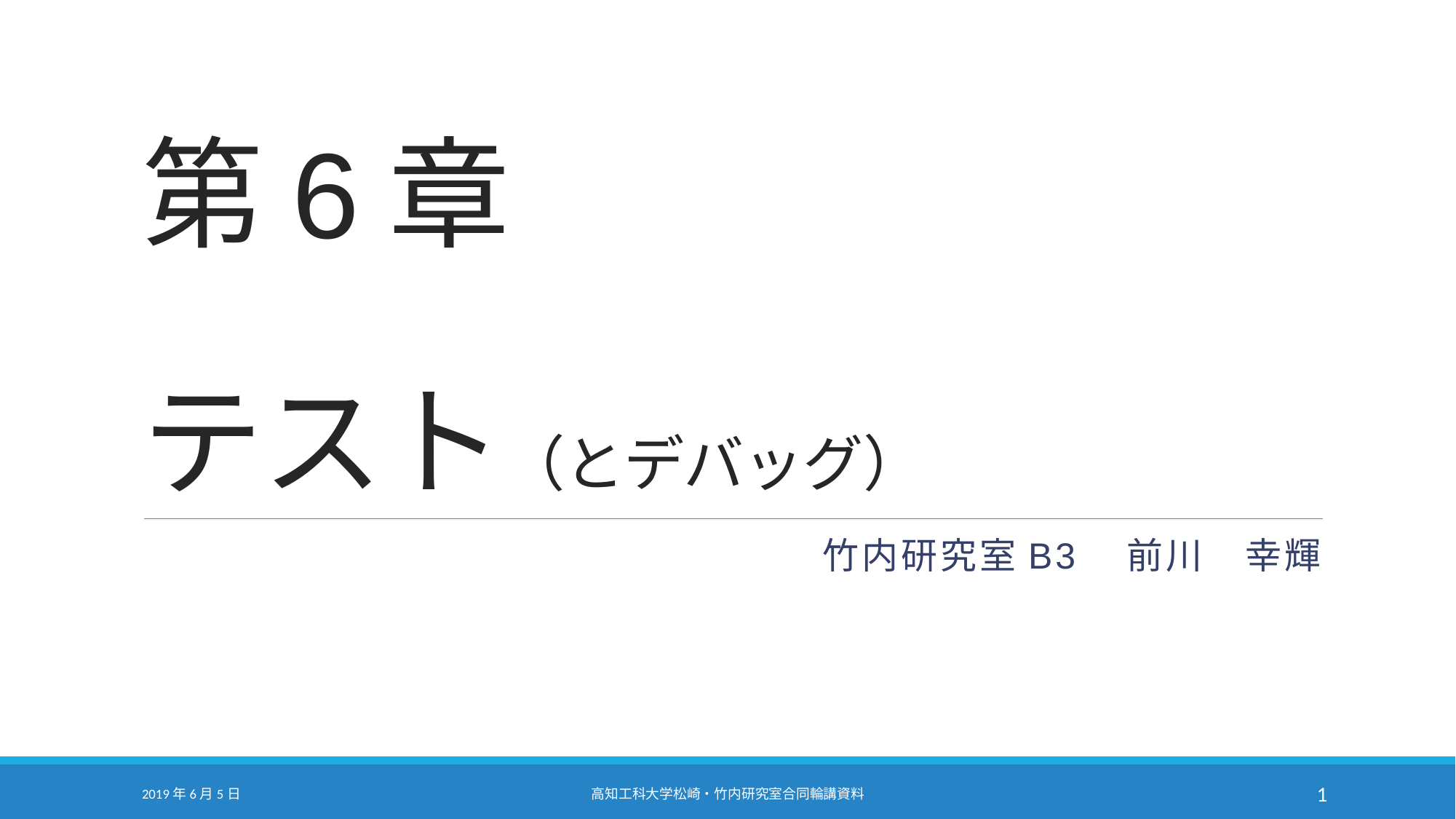

# 第6章 テスト（とデバッグ）
竹内研究室B3　前川　幸輝
2019年6月5日
高知工科大学松崎・竹内研究室合同輪講資料
1